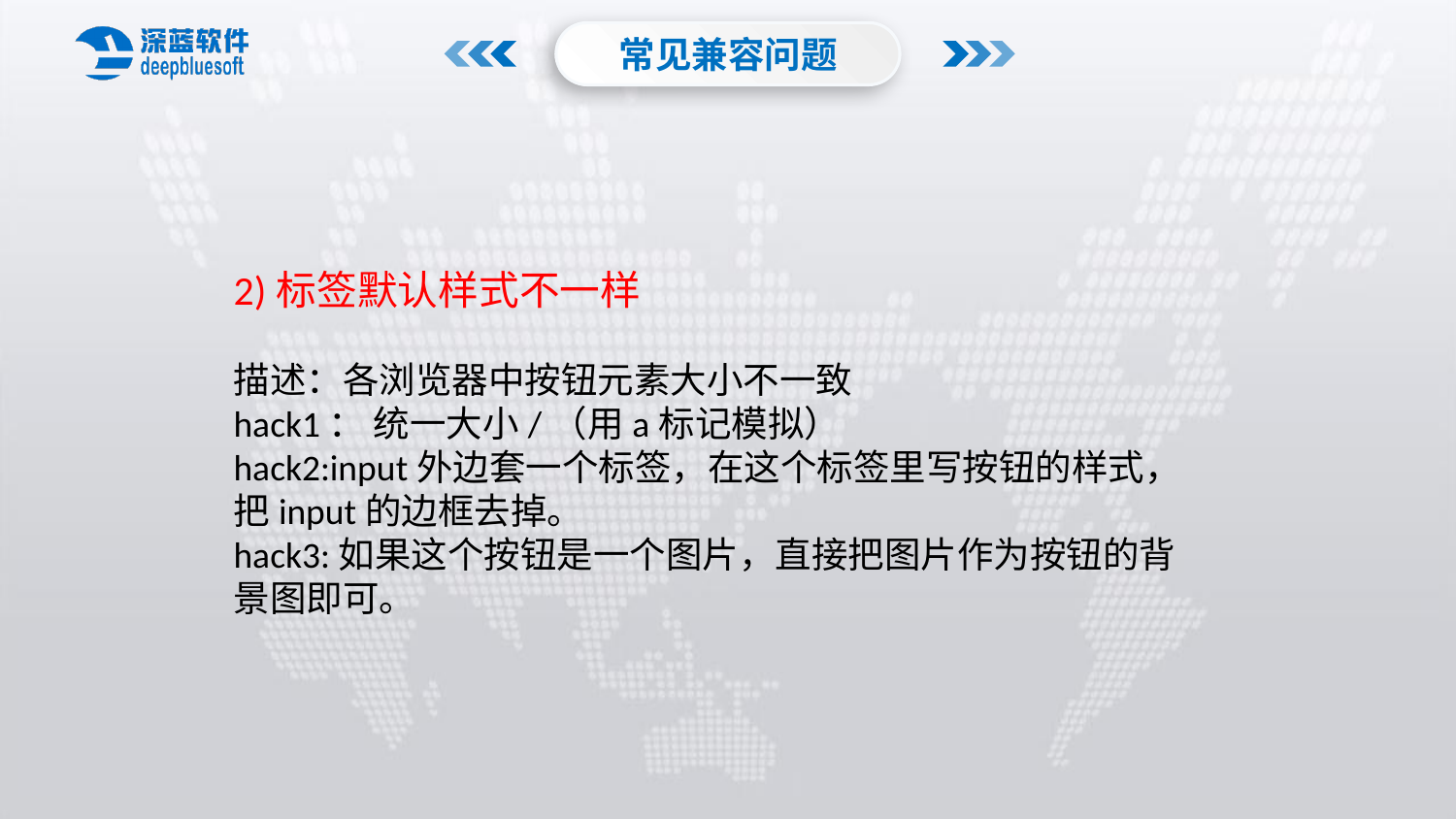

常见兼容问题

2)标签默认样式不一样

描述：各浏览器中按钮元素大小不一致
hack1： 统一大小/（用a标记模拟）
hack2:input外边套一个标签，在这个标签里写按钮的样式，把input的边框去掉。
hack3:如果这个按钮是一个图片，直接把图片作为按钮的背景图即可。